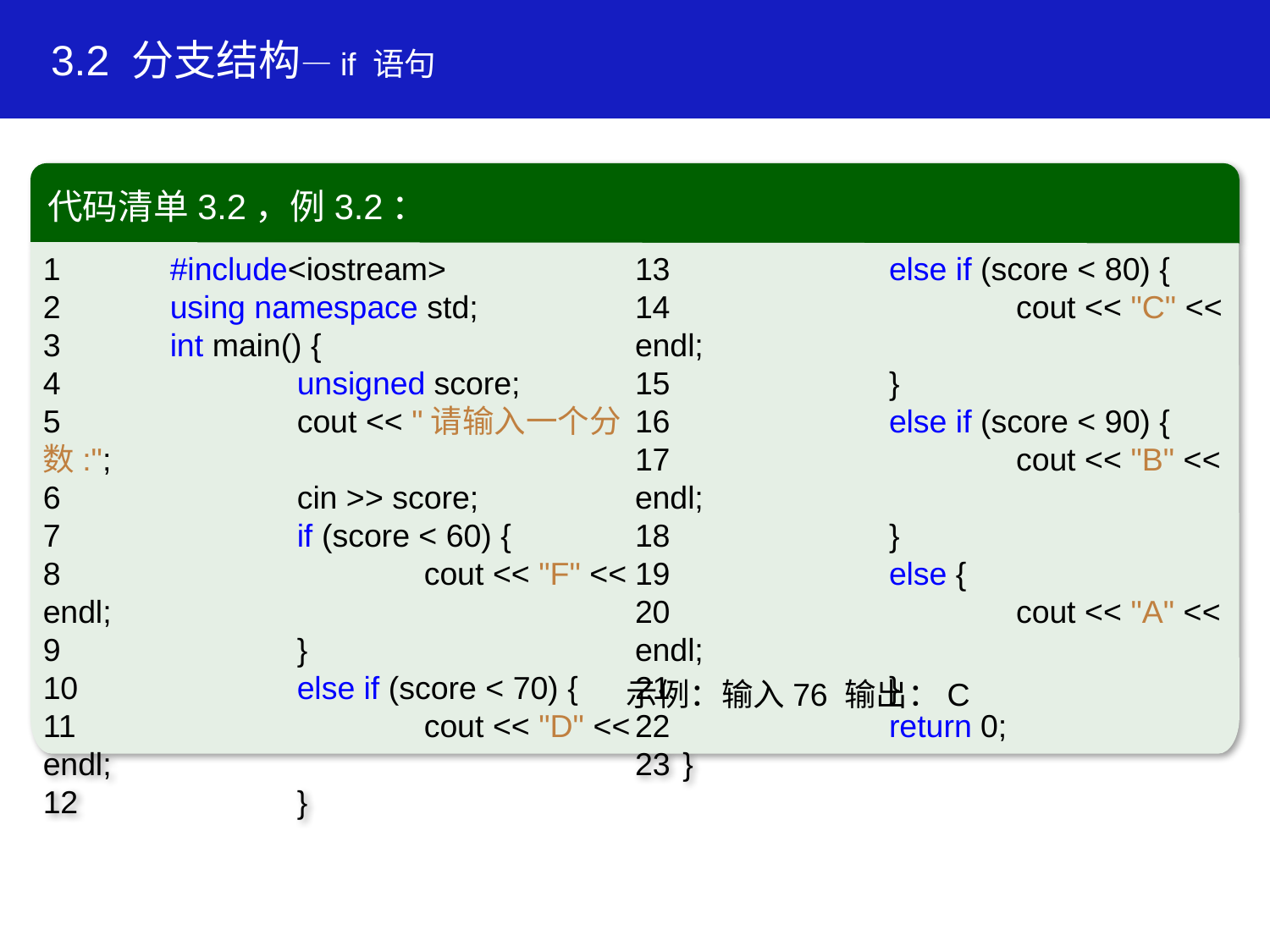

# 3.2 分支结构—if 语句
代码清单3.2，例3.2：
1 	#include<iostream>
2 	using namespace std;
3 	int main() {
4 		unsigned score;
5 		cout << "请输入一个分数:";
6 		cin >> score;
7 		if (score < 60) {
8 			cout << "F" << endl;
9 		}
10 		else if (score < 70) {
11 			cout << "D" << endl;
12 		}
13 		else if (score < 80) {
14 			cout << "C" << endl;
15 		}
16 		else if (score < 90) {
17 			cout << "B" << endl;
18 		}
19 		else {
20 			cout << "A" << endl;
21 		}
22 		return 0;
}

示例：输入76 输出：C
14